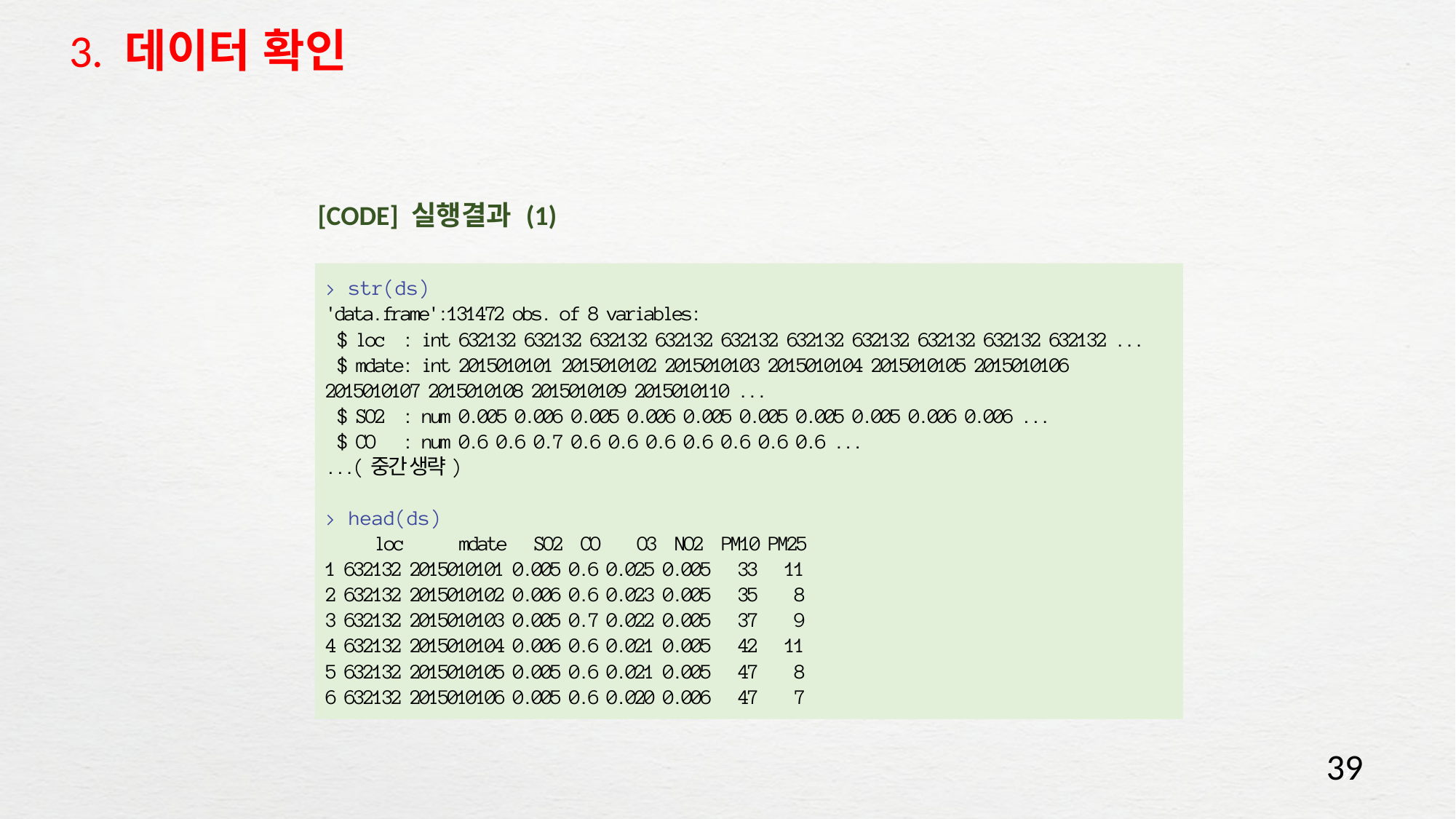

# 3. 데이터 확인
[CODE] 실행결과 (1)
> str(ds)
'data.frame':131472 obs. of 8 variables:
 $ loc  : int 632132 632132 632132 632132 632132 632132 632132 632132 632132 632132 ...
 $ mdate: int 2015010101 2015010102 2015010103 2015010104 2015010105 2015010106
2015010107 2015010108 2015010109 2015010110 ...
 $ SO2  : num 0.005 0.006 0.005 0.006 0.005 0.005 0.005 0.005 0.006 0.006 ...
 $ CO   : num 0.6 0.6 0.7 0.6 0.6 0.6 0.6 0.6 0.6 0.6 ...
...(중간 생략)

> head(ds)
     loc      mdate   SO2  CO    O3  NO2  PM10 PM25
1 632132 2015010101 0.005 0.6 0.025 0.005   33   11
2 632132 2015010102 0.006 0.6 0.023 0.005   35    8
3 632132 2015010103 0.005 0.7 0.022 0.005   37    9
4 632132 2015010104 0.006 0.6 0.021 0.005   42   11
5 632132 2015010105 0.005 0.6 0.021 0.005   47    8
6 632132 2015010106 0.005 0.6 0.020 0.006   47    7
39
39